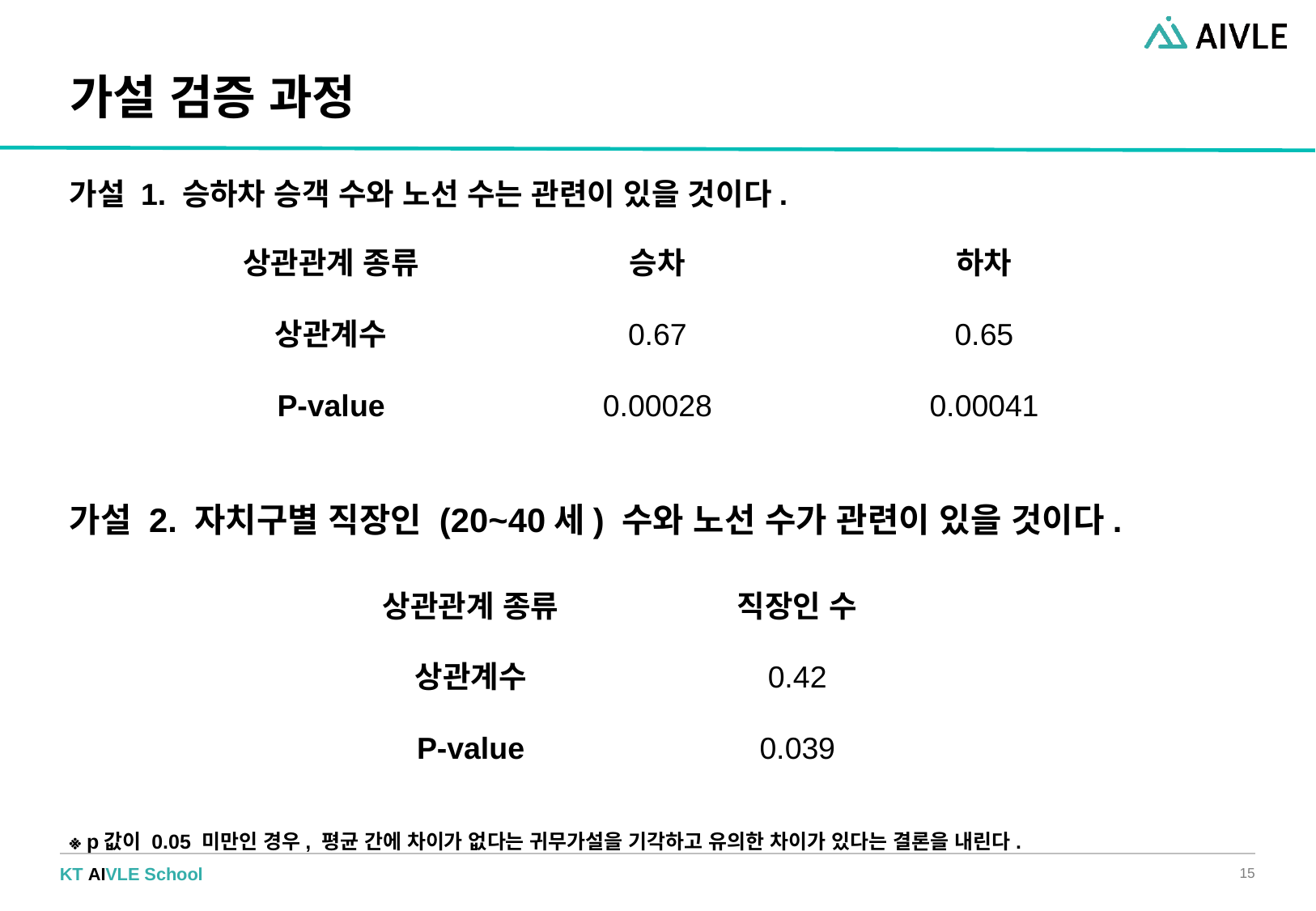

# 가설 검증 과정
가설 1. 승하차 승객 수와 노선 수는 관련이 있을 것이다.
| 상관관계 종류 | 승차 | 하차 |
| --- | --- | --- |
| 상관계수 | 0.67 | 0.65 |
| P-value | 0.00028 | 0.00041 |
가설 2. 자치구별 직장인 (20~40세) 수와 노선 수가 관련이 있을 것이다.
| 상관관계 종류 | 직장인 수 |
| --- | --- |
| 상관계수 | 0.42 |
| P-value | 0.039 |
※ p값이 0.05 미만인 경우, 평균 간에 차이가 없다는 귀무가설을 기각하고 유의한 차이가 있다는 결론을 내린다.